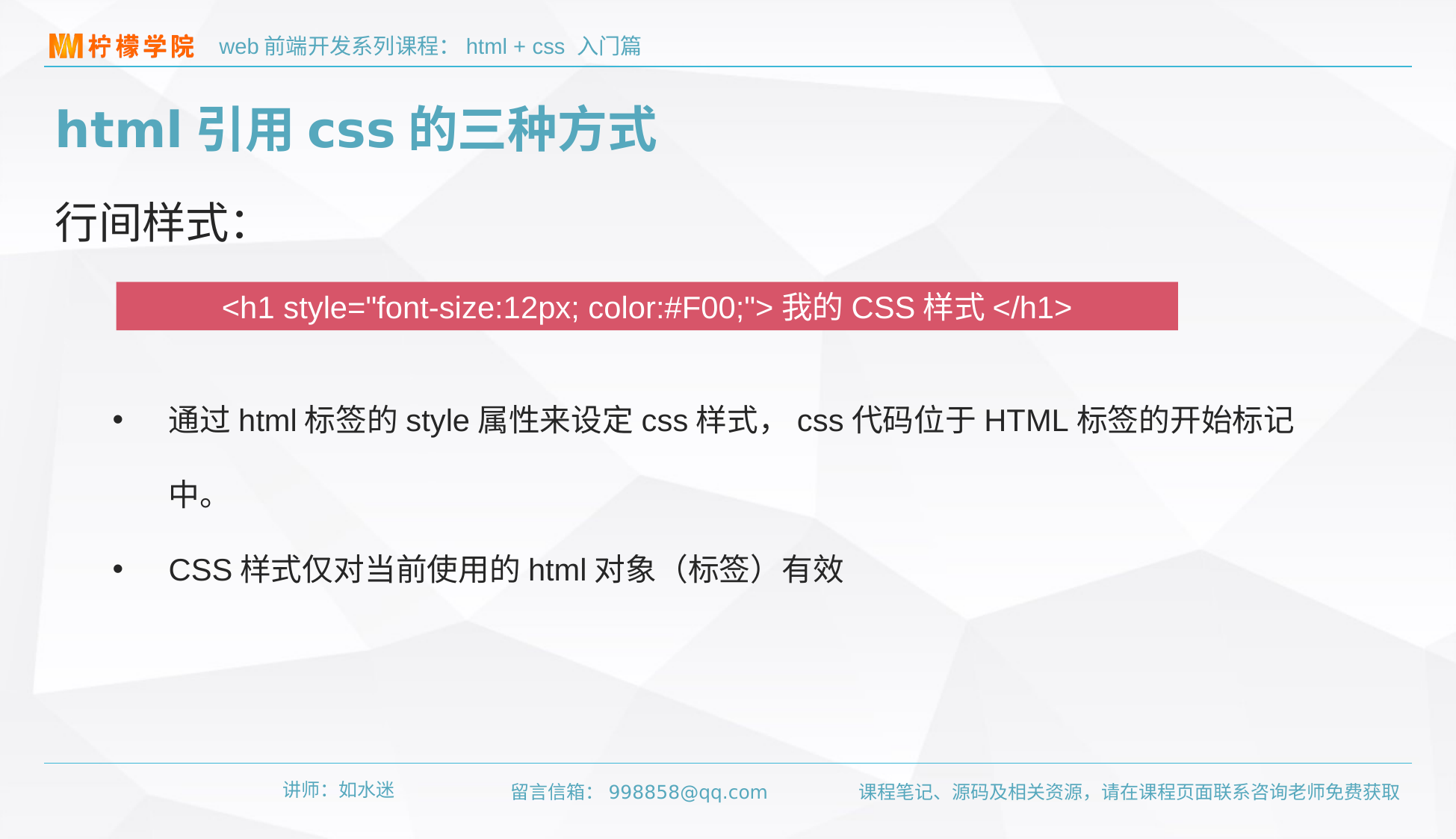

html引用css的三种方式
行间样式：
<h1 style="font-size:12px; color:#F00;">我的CSS样式</h1>
通过html标签的style属性来设定css样式，css代码位于HTML标签的开始标记中。
CSS样式仅对当前使用的html对象（标签）有效